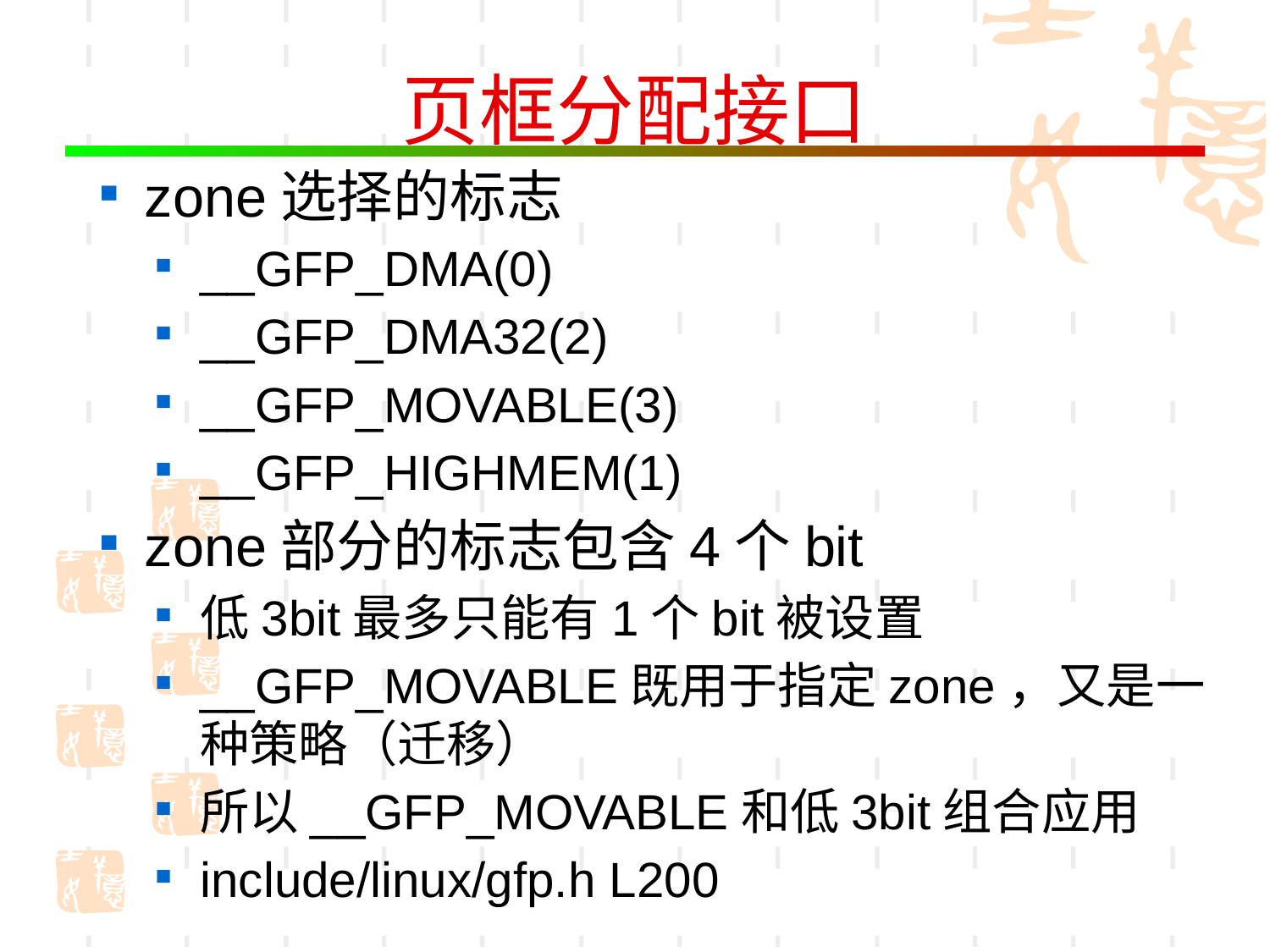

# 页框分配接口
zone选择的标志
__GFP_DMA(0)
__GFP_DMA32(2)
__GFP_MOVABLE(3)
__GFP_HIGHMEM(1)
zone部分的标志包含4个bit
低3bit最多只能有1个bit被设置
__GFP_MOVABLE既用于指定zone，又是一种策略（迁移）
所以__GFP_MOVABLE和低3bit组合应用
include/linux/gfp.h L200